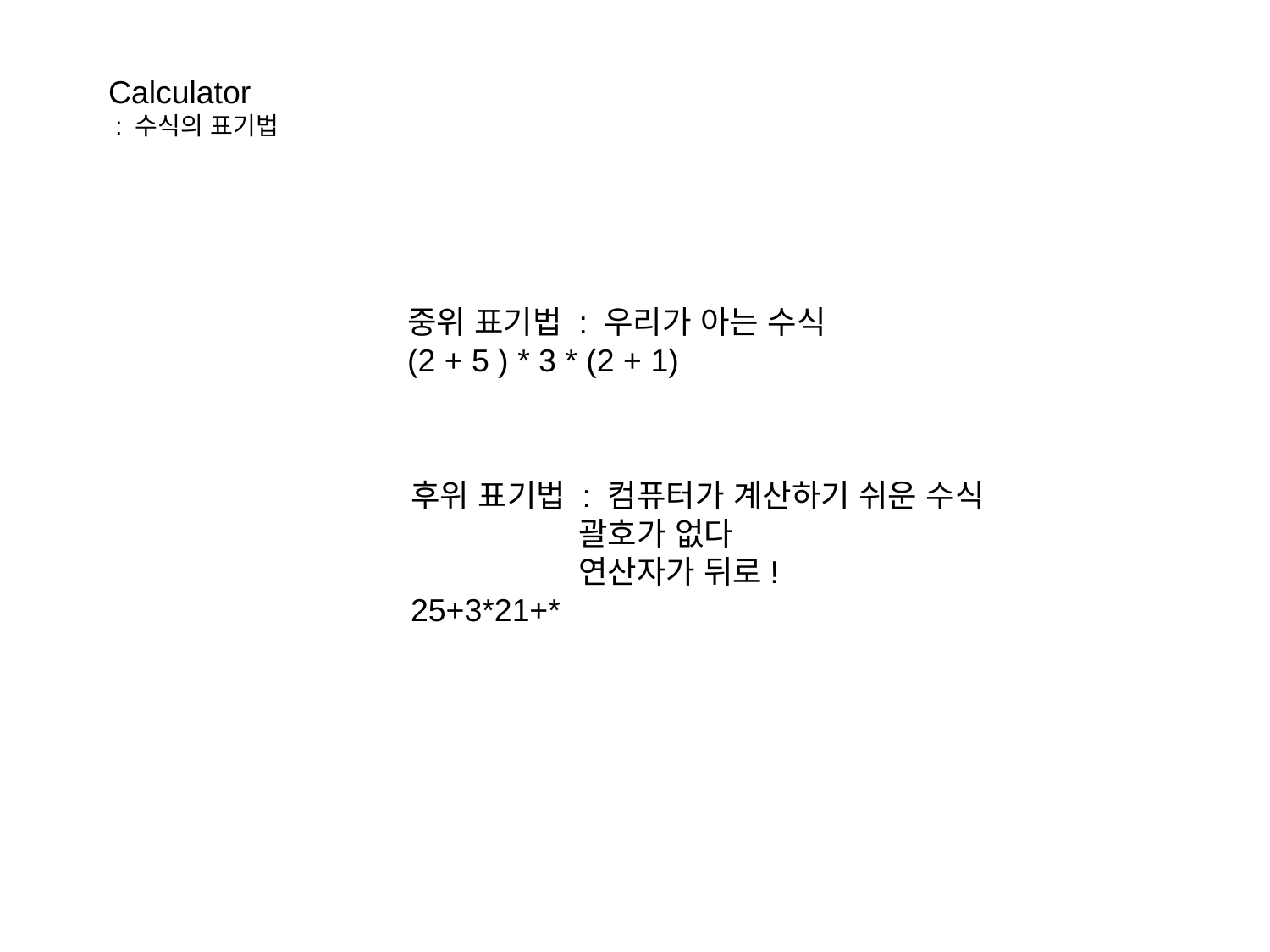

Calculator
 : 수식의 표기법
중위 표기법 : 우리가 아는 수식
(2 + 5 ) * 3 * (2 + 1)
후위 표기법 : 컴퓨터가 계산하기 쉬운 수식
                  괄호가 없다
                  연산자가 뒤로!
25+3*21+*